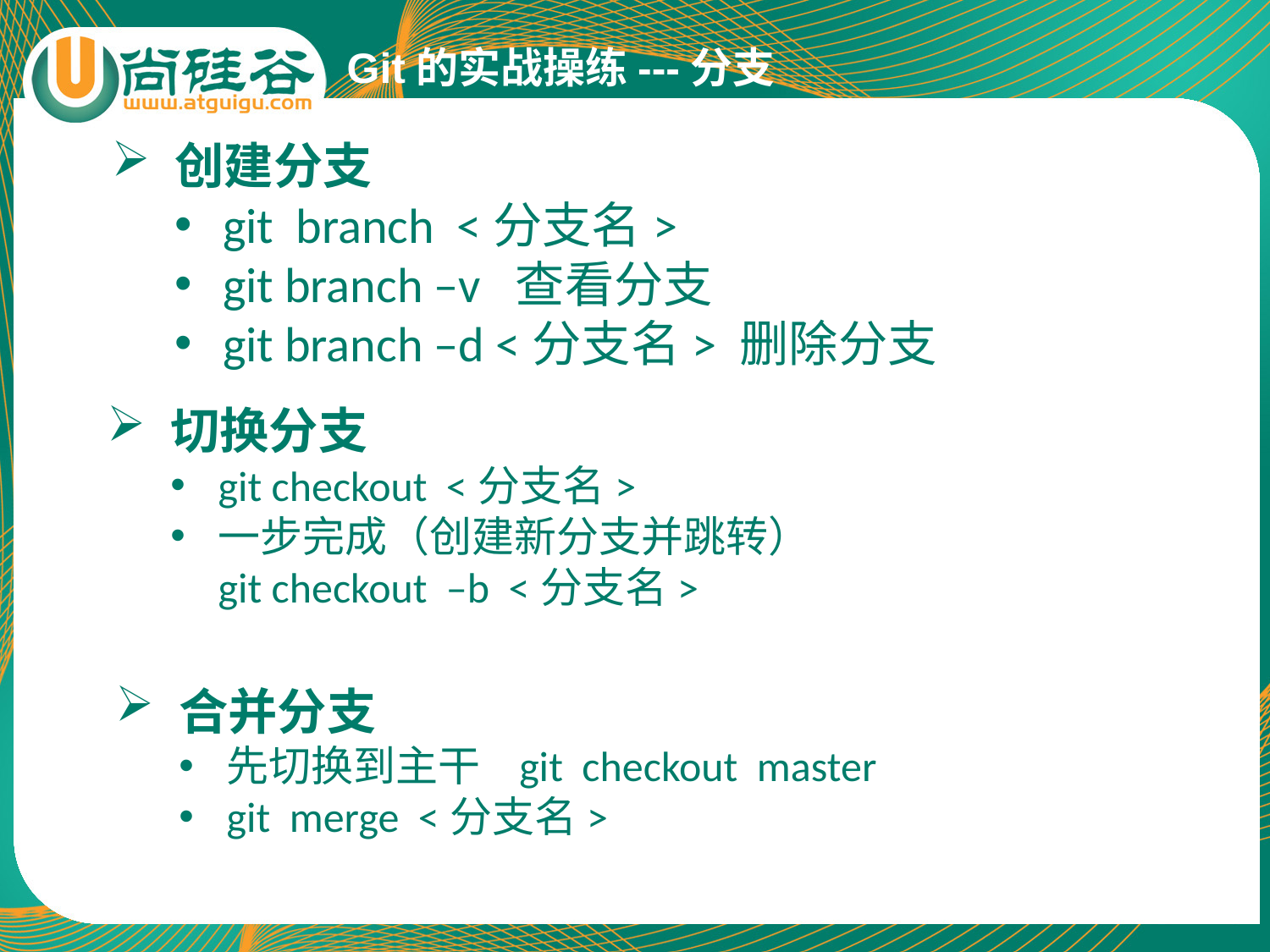

Git的实战操练---分支
创建分支
git  branch  <分支名>
git branch –v  查看分支
git branch –d <分支名> 删除分支
切换分支
git checkout  <分支名>
一步完成（创建新分支并跳转）
     git checkout  –b  <分支名>
合并分支
先切换到主干   git  checkout  master
git  merge  <分支名>